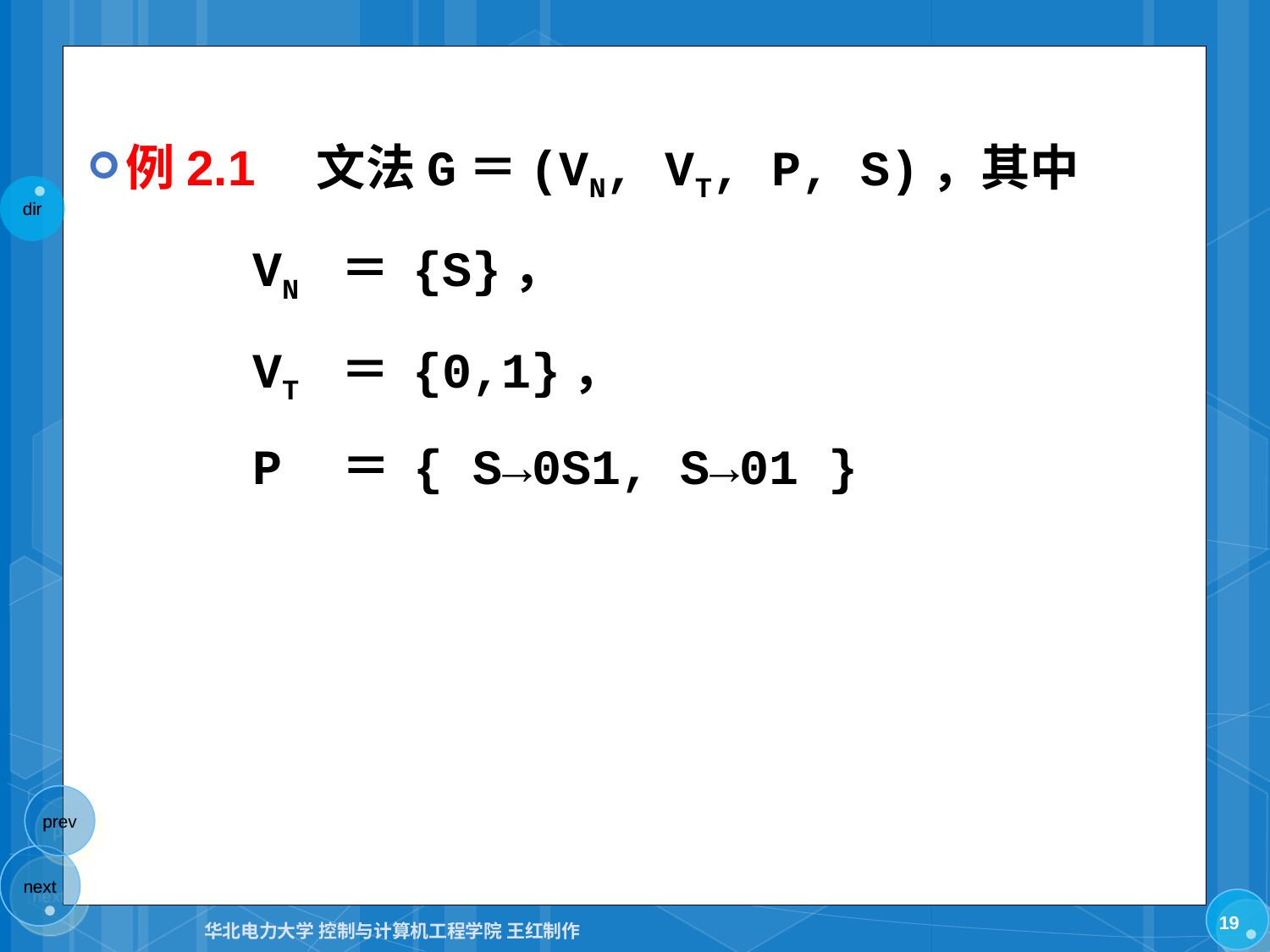

例2.1　文法G＝(VN, VT, P, S)，其中
	VN ＝ {S}，
	VT ＝ {0,1}，
	P  ＝ { S→0S1, S→01 }
19
华北电力大学 控制与计算机工程学院 王红制作